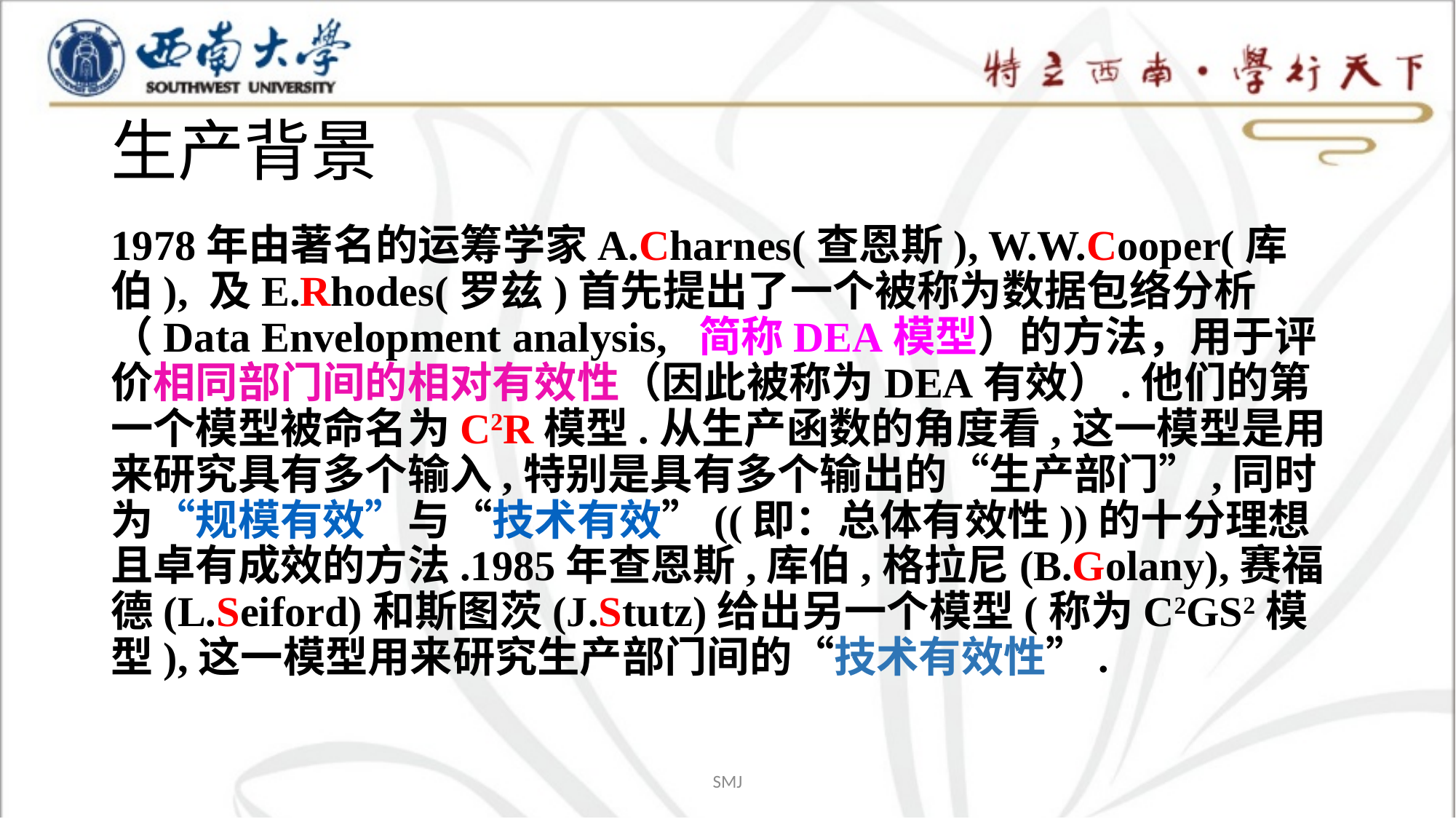

# 生产背景
1978年由著名的运筹学家A.Charnes(查恩斯), W.W.Cooper(库伯), 及E.Rhodes(罗兹)首先提出了一个被称为数据包络分析（Data Envelopment analysis,  简称DEA模型）的方法，用于评价相同部门间的相对有效性（因此被称为DEA有效）.他们的第一个模型被命名为C2R模型.从生产函数的角度看,这一模型是用来研究具有多个输入,特别是具有多个输出的“生产部门”,同时为“规模有效”与“技术有效”((即：总体有效性))的十分理想且卓有成效的方法.1985年查恩斯,库伯,格拉尼(B.Golany),赛福德(L.Seiford)和斯图茨(J.Stutz)给出另一个模型(称为C2GS2模型),这一模型用来研究生产部门间的“技术有效性”.
SMJ